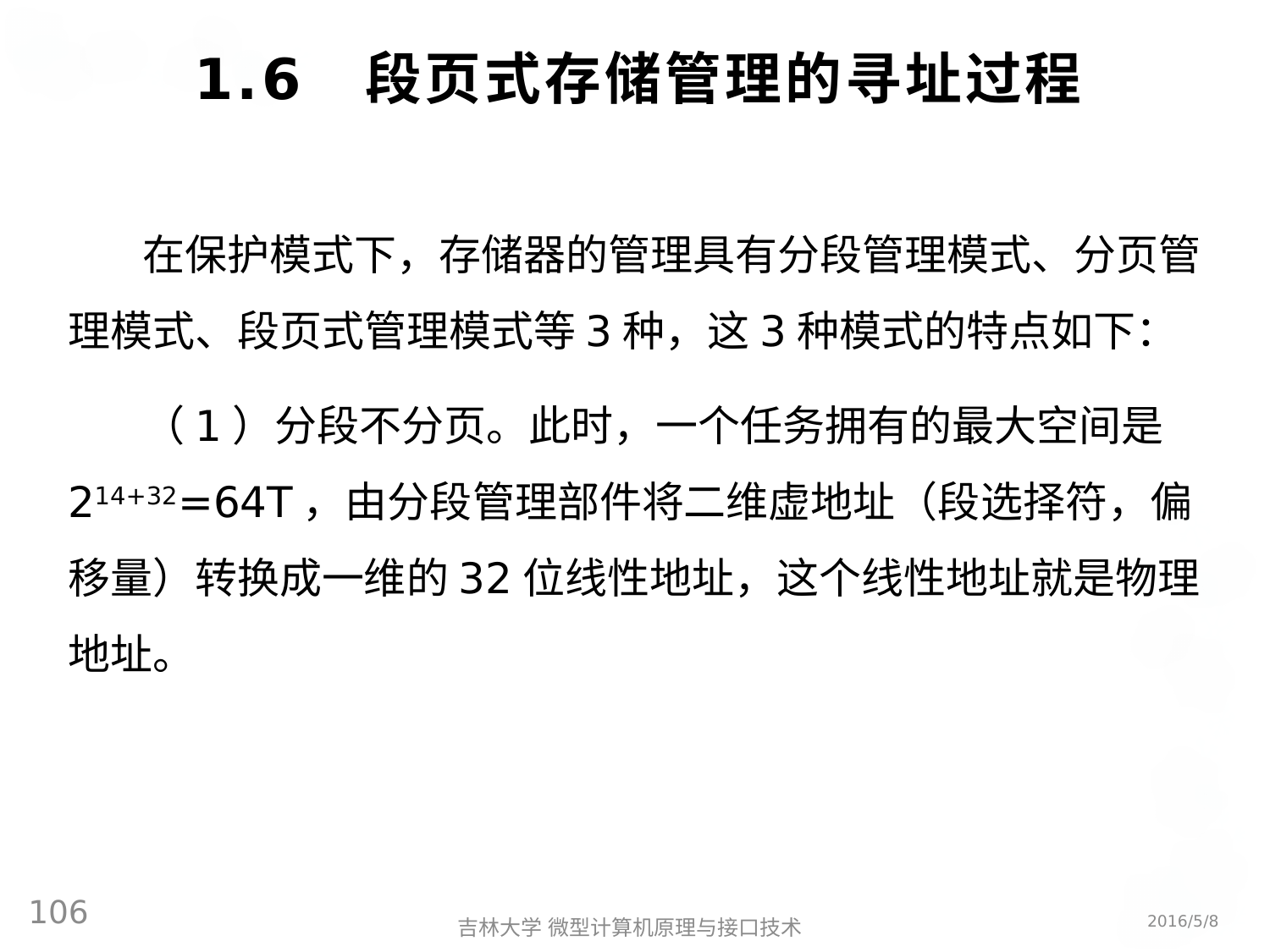

# 1.6  段页式存储管理的寻址过程
在保护模式下，存储器的管理具有分段管理模式、分页管理模式、段页式管理模式等3种，这3种模式的特点如下：
（1）分段不分页。此时，一个任务拥有的最大空间是214+32=64T，由分段管理部件将二维虚地址（段选择符，偏移量）转换成一维的32位线性地址，这个线性地址就是物理地址。
106
2016/5/8
吉林大学 微型计算机原理与接口技术